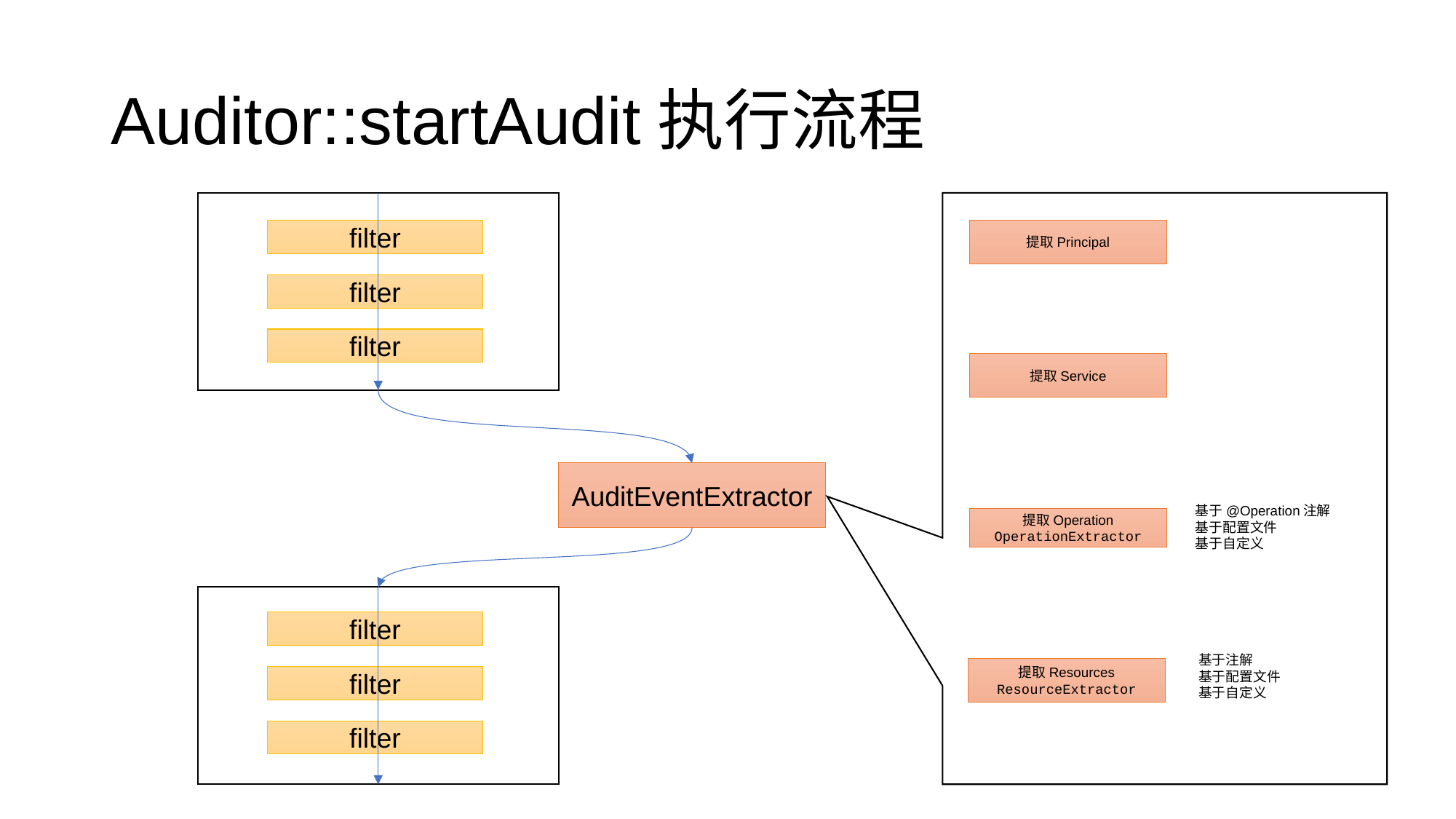

# Auditor::startAudit执行流程

filter
提取Principal

filter
filter
提取Service
AuditEventExtractor
基于@Operation注解
基于配置文件
基于自定义
提取Operation
OperationExtractor

filter
基于注解
基于配置文件
基于自定义
提取Resources
ResourceExtractor
filter
filter